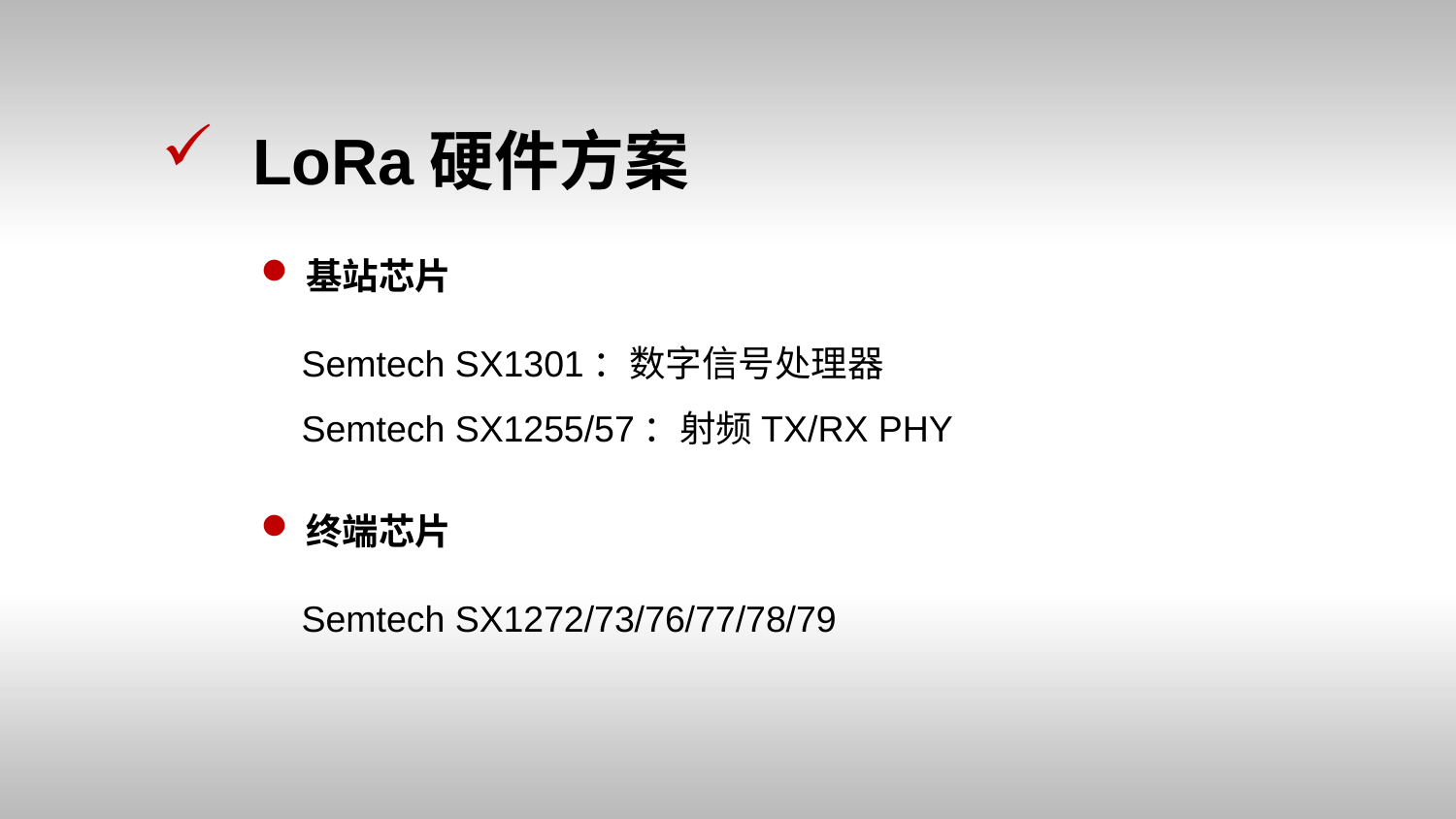

LoRa硬件方案
基站芯片

    Semtech SX1301：数字信号处理器
    Semtech SX1255/57：射频TX/RX PHY
终端芯片

    Semtech SX1272/73/76/77/78/79